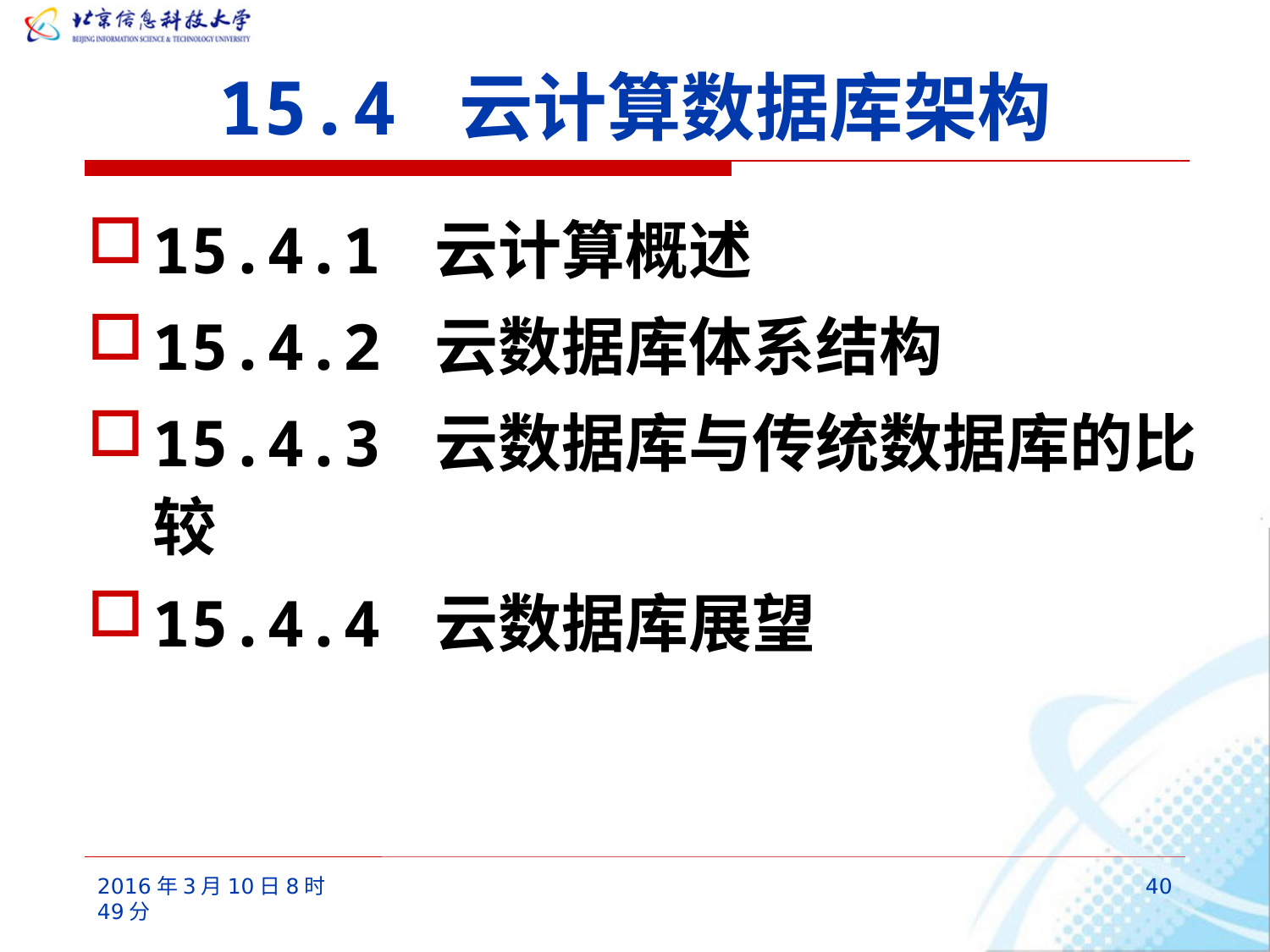

# 15.4 云计算数据库架构
15.4.1 云计算概述
15.4.2 云数据库体系结构
15.4.3 云数据库与传统数据库的比较
15.4.4 云数据库展望
2016年3月10日8时49分
40